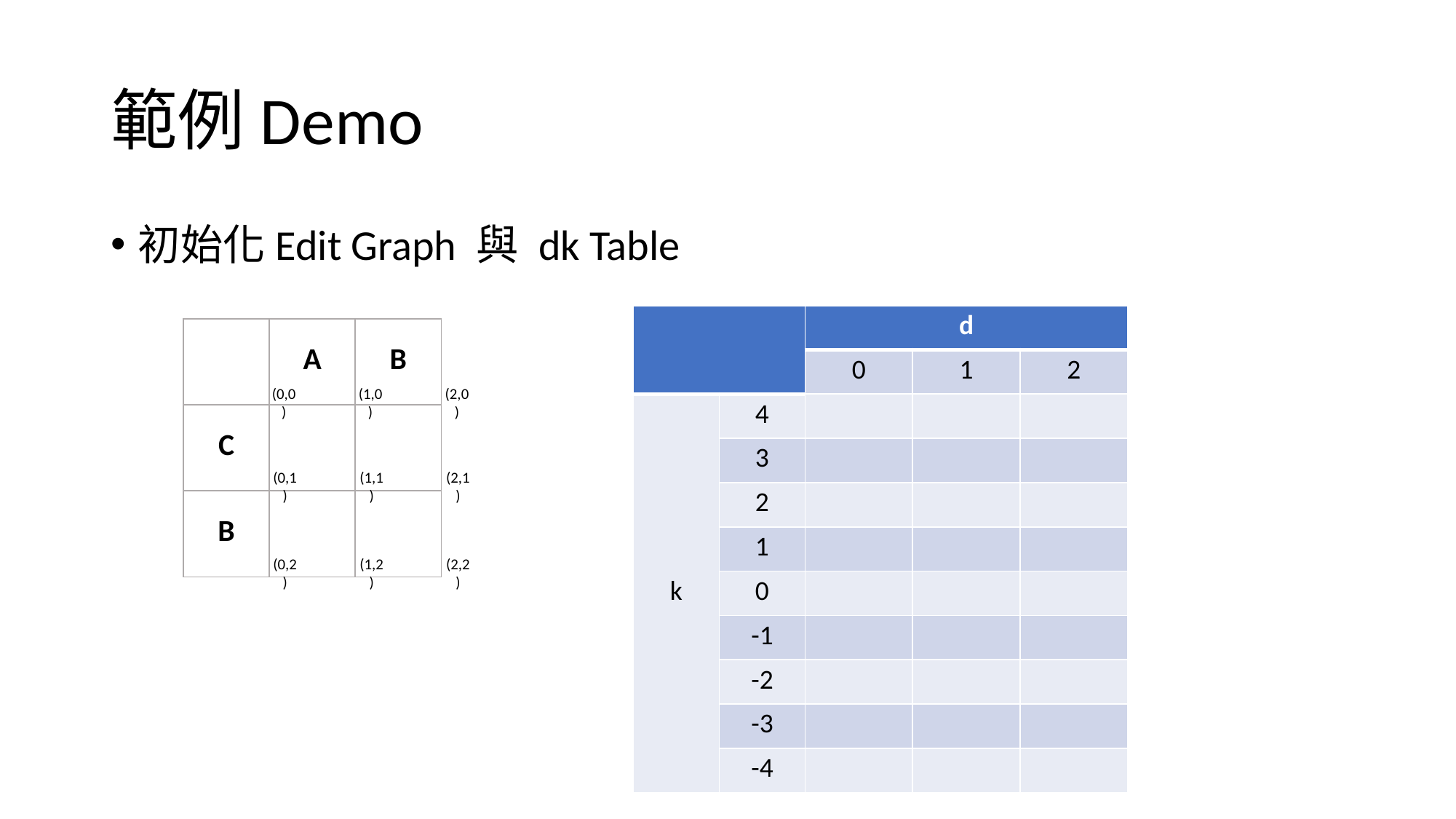

# 範例Demo
初始化Edit Graph 與 dk Table
|  |  | d |  |  |
| --- | --- | --- | --- | --- |
|  |  | 0 | 1 | 2 |
| k | 4 |  |  |  |
|  | 3 |  |  |  |
|  | 2 |  |  |  |
|  | 1 |  |  |  |
|  | 0 |  |  |  |
|  | -1 |  |  |  |
|  | -2 |  |  |  |
|  | -3 |  |  |  |
|  | -4 |  |  |  |
|  | A | B |
| --- | --- | --- |
| C |  |  |
| B |  |  |
(0,0)
(1,0)
(2,0)
(0,1)
(1,1)
(2,1)
(0,2)
(1,2)
(2,2)